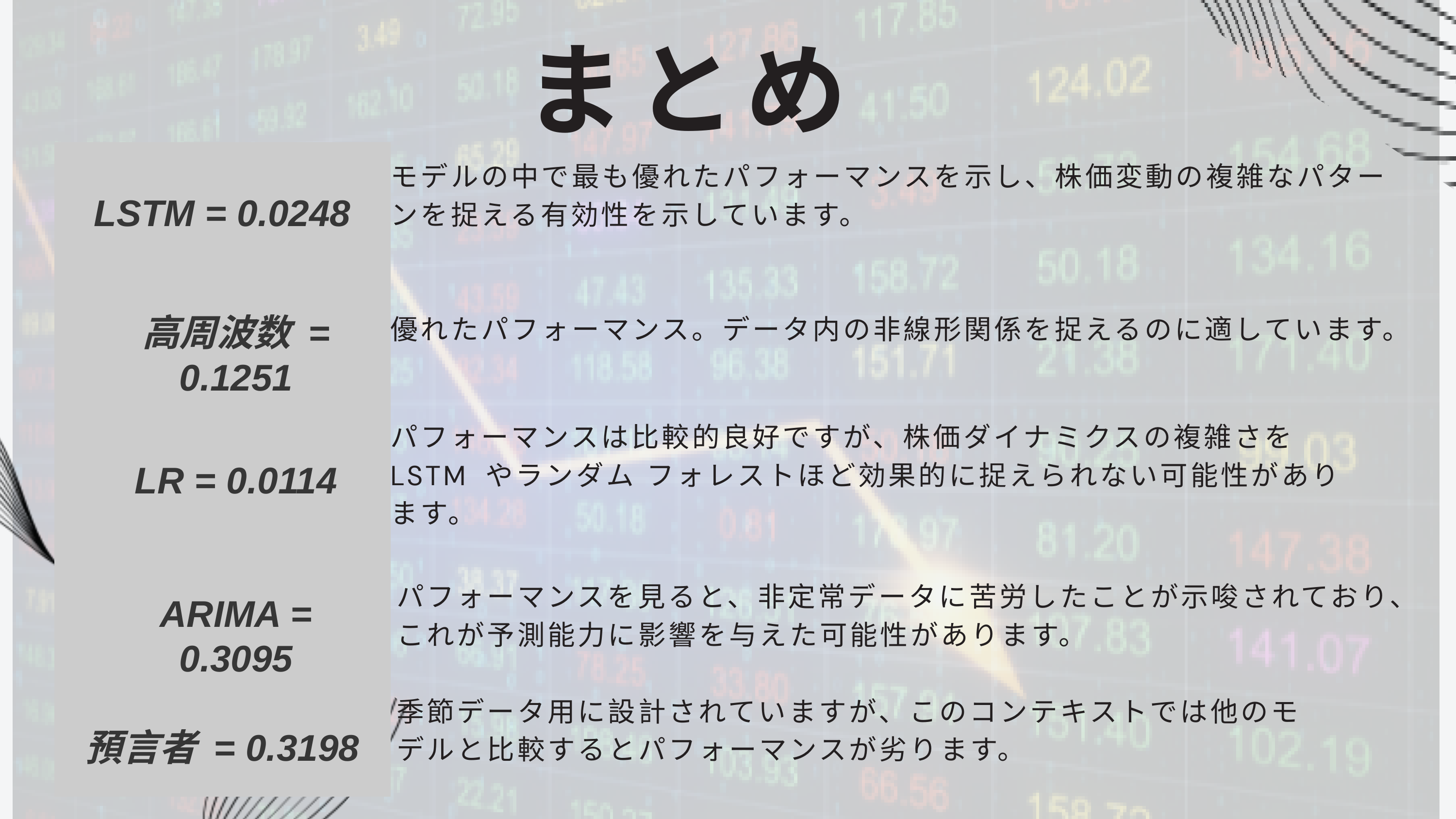

まとめ

モデルの中で最も優れたパフォーマンスを示し、株価変動の複雑なパターンを捉える有効性を示しています。
LSTM = 0.0248
優れたパフォーマンス。データ内の非線形関係を捉えるのに適しています。
高周波数 = 0.1251
パフォーマンスは比較的良好ですが、株価ダイナミクスの複雑さを LSTM やランダム フォレストほど効果的に捉えられない可能性があります。

LR = 0.0114
パフォーマンスを見ると、非定常データに苦労したことが示唆されており、これが予測能力に影響を与えた可能性があります。
ARIMA = 0.3095
季節データ用に設計されていますが、このコンテキストでは他のモデルと比較するとパフォーマンスが劣ります。
預言者 = 0.3198